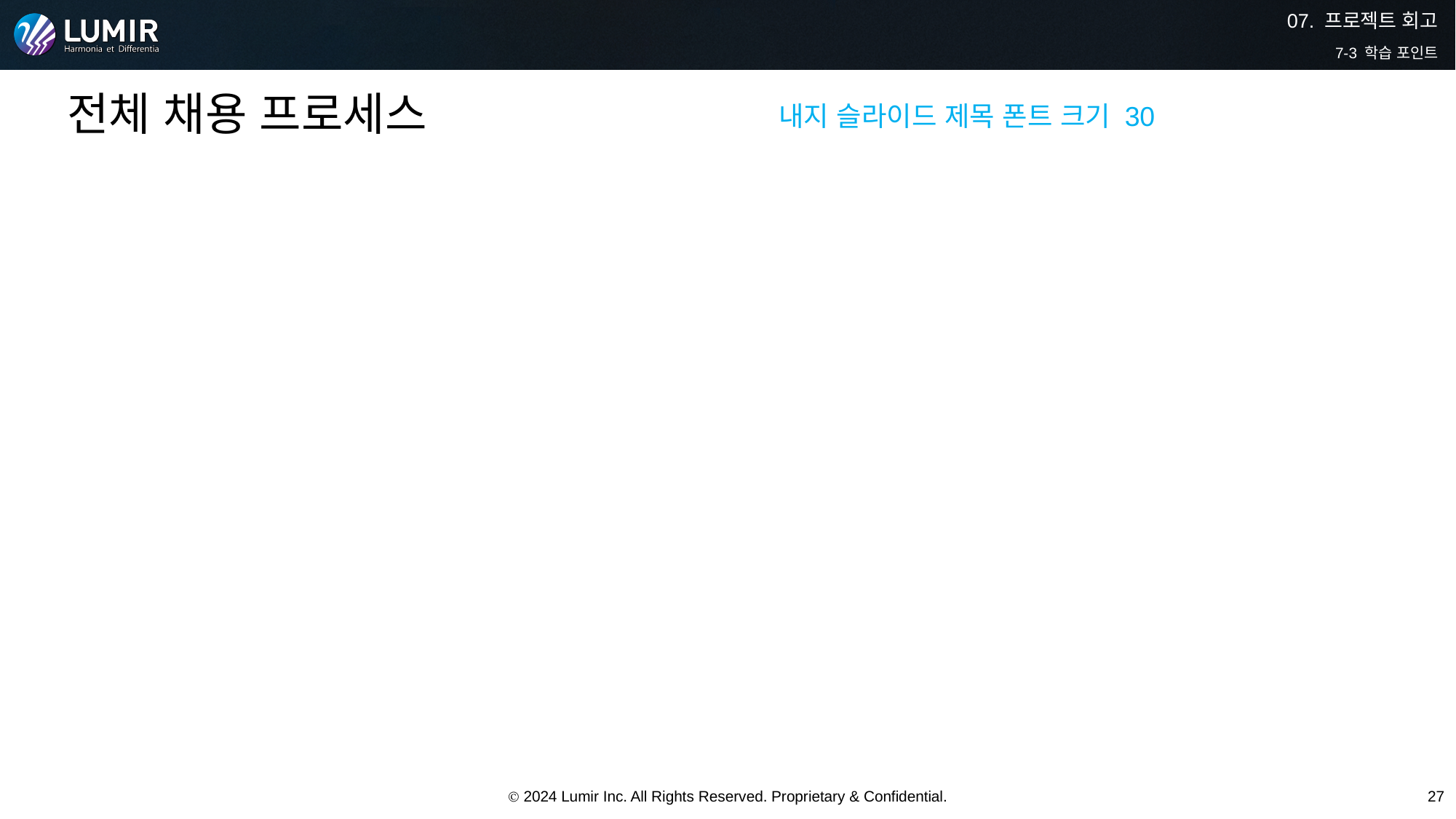

07. 프로젝트 회고
7-3 학습 포인트
# 전체 채용 프로세스
내지 슬라이드 제목 폰트 크기 30